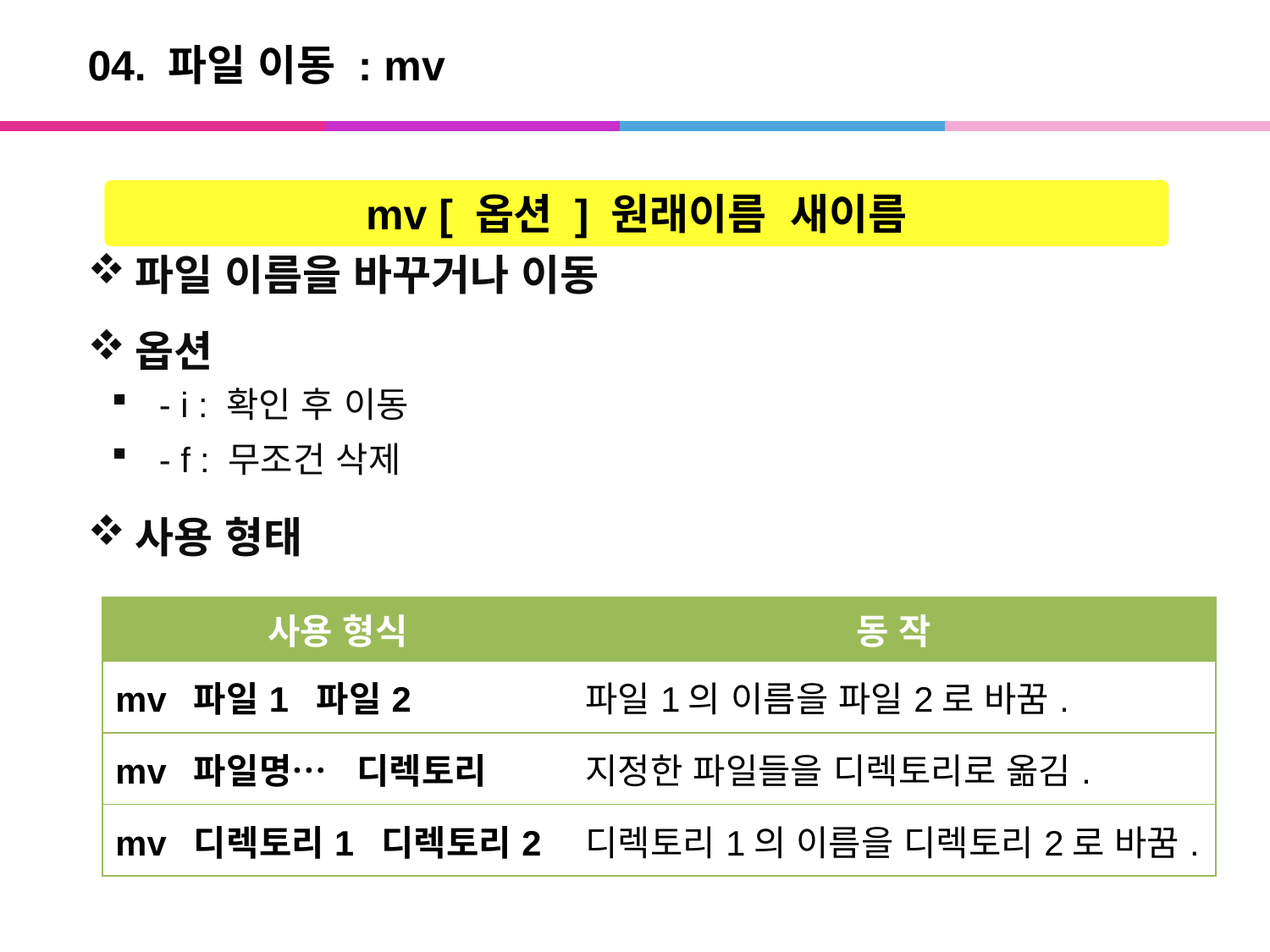

# 04. 파일 이동 : mv

파일 이름을 바꾸거나 이동
옵션
- i : 확인 후 이동
- f : 무조건 삭제
사용 형태
mv [ 옵션 ] 원래이름  새이름
| 사용 형식 | 동 작 |
| --- | --- |
| mv 파일1 파일2 | 파일1의 이름을 파일2로 바꿈. |
| mv 파일명… 디렉토리 | 지정한 파일들을 디렉토리로 옮김. |
| mv 디렉토리1 디렉토리2 | 디렉토리1의 이름을 디렉토리2로 바꿈. |